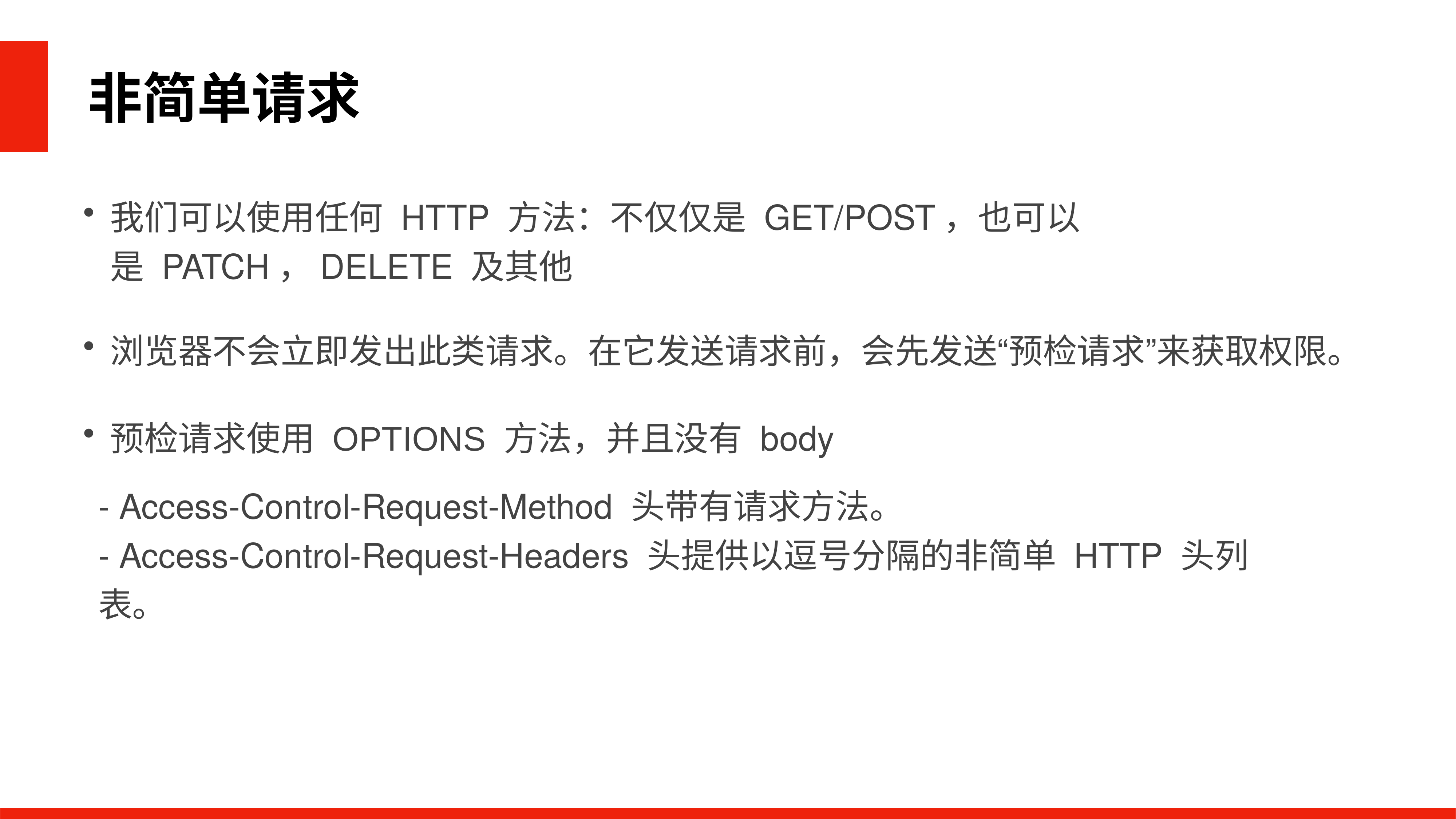

非简单请求
我们可以使用任何 HTTP 方法：不仅仅是 GET/POST，也可以是 PATCH，DELETE 及其他
浏览器不会立即发出此类请求。在它发送请求前，会先发送“预检请求”来获取权限。
预检请求使用 OPTIONS 方法，并且没有 body
- Access-Control-Request-Method 头带有请求方法。
- Access-Control-Request-Headers 头提供以逗号分隔的非简单 HTTP 头列表。
27